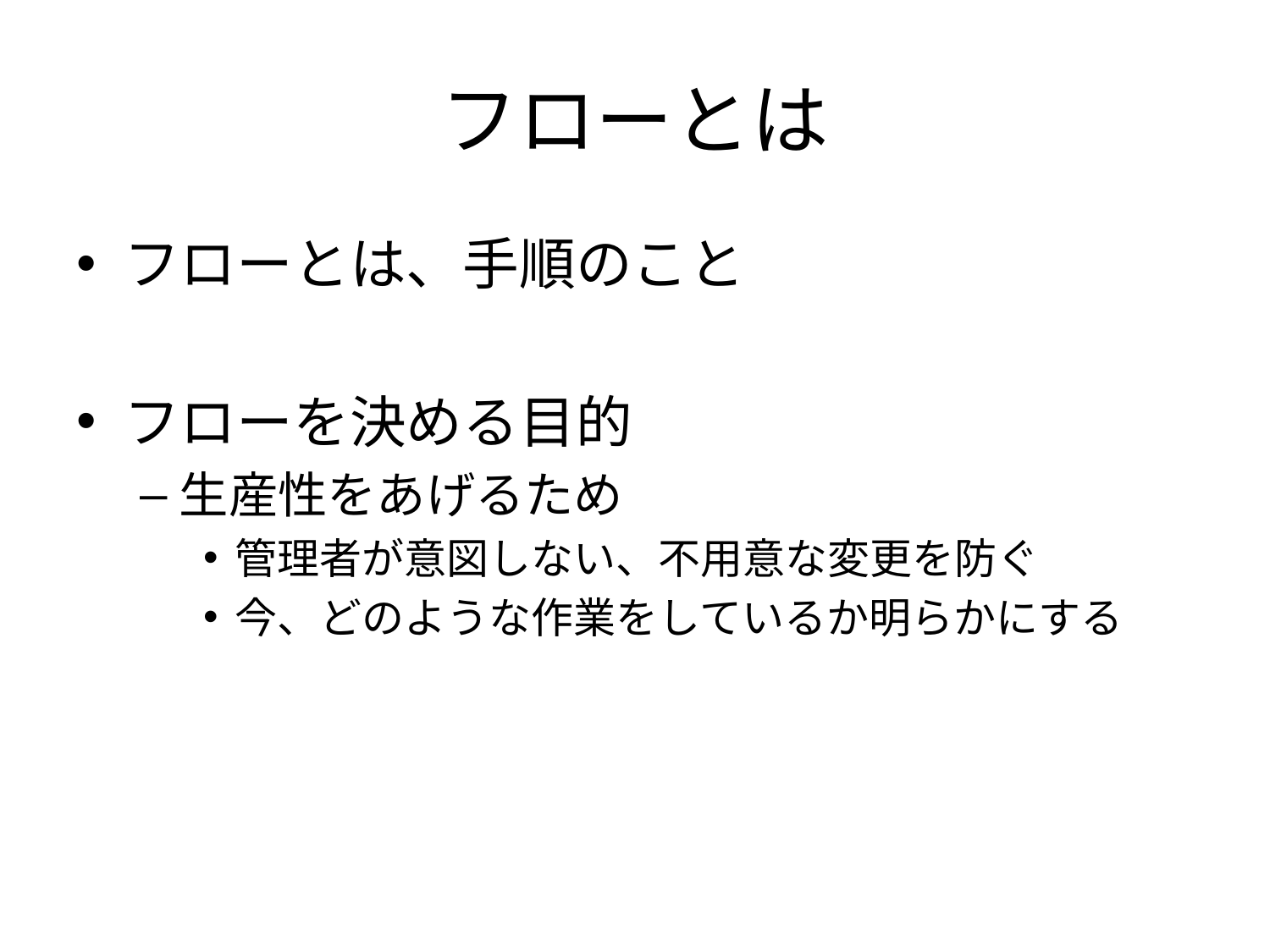

# フローとは
フローとは、手順のこと

フローを決める目的
生産性をあげるため
管理者が意図しない、不用意な変更を防ぐ
今、どのような作業をしているか明らかにする